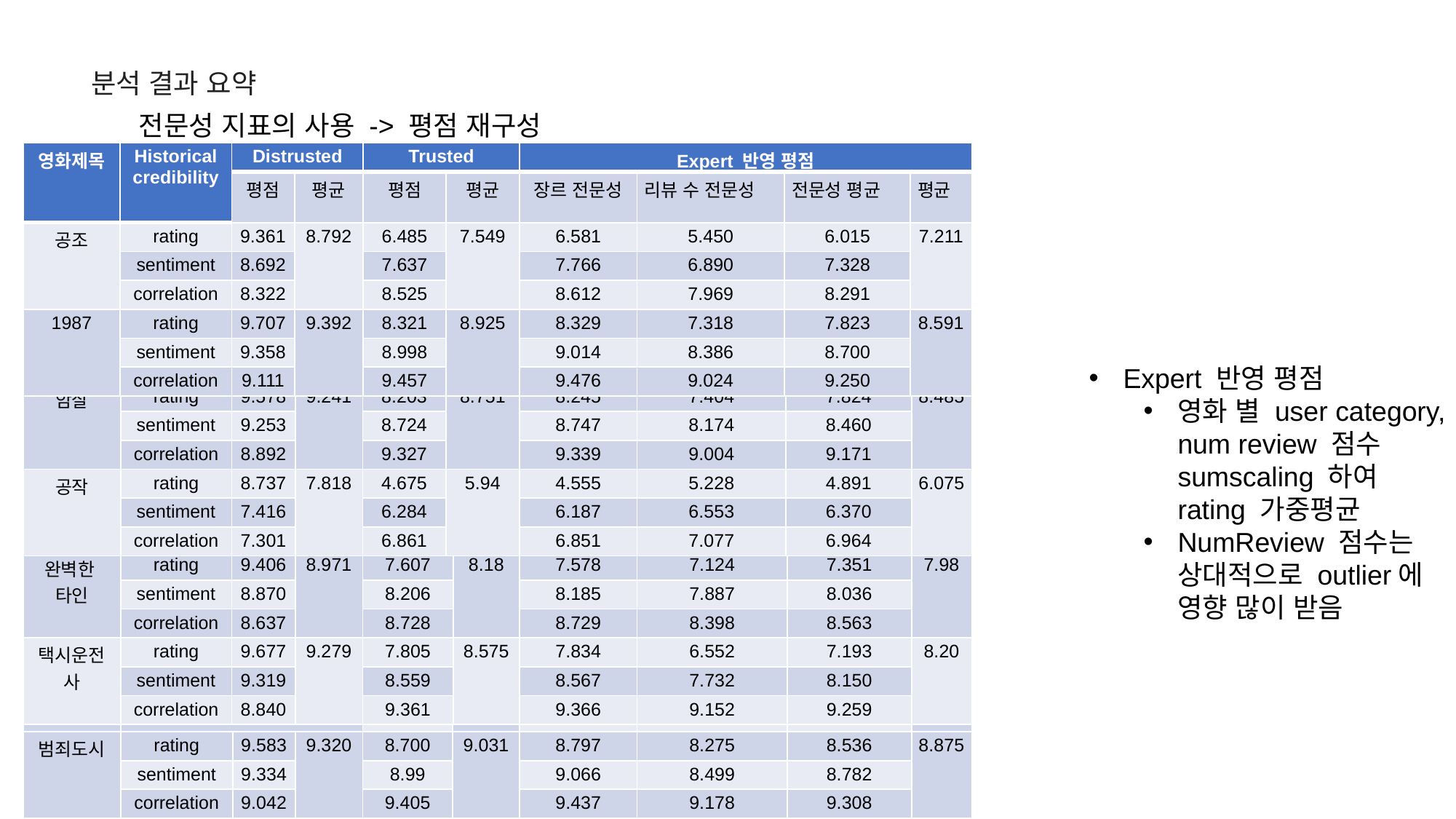

분석 결과 요약
전문성 지표의 사용 -> 평점 재구성
| 영화제목 | Historical credibility | Distrusted |  | Trusted |  | Expert 반영 평점 |  |  |  |
| --- | --- | --- | --- | --- | --- | --- | --- | --- | --- |
|  | Historical creddibility | 평점 | 평균 | 평점 | 평균 | 장르 전문성 | 리뷰 수 전문성 | 전문성 평균 | 평균 |
| 공조 | rating | 9.361 | 8.792 | 6.485 | 7.549 | 6.581 | 5.450 | 6.015 | 7.211 |
|  | sentiment | 8.692 |  | 7.637 |  | 7.766 | 6.890 | 7.328 |  |
|  | correlation | 8.322 |  | 8.525 |  | 8.612 | 7.969 | 8.291 |  |
| 1987 | rating | 9.707 | 9.392 | 8.321 | 8.925 | 8.329 | 7.318 | 7.823 | 8.591 |
|  | sentiment | 9.358 |  | 8.998 |  | 9.014 | 8.386 | 8.700 |  |
|  | correlation | 9.111 |  | 9.457 |  | 9.476 | 9.024 | 9.250 |  |
| 영화제목 | Untrust 평점 |  |  | Credibility 기반 평점 |  | Expert 반영 평점 |  |  |  |
| --- | --- | --- | --- | --- | --- | --- | --- | --- | --- |
| 암살 | rating | 9.578 | 9.241 | 8.203 | 8.751 | 8.245 | 7.404 | 7.824 | 8.485 |
|  | sentiment | 9.253 |  | 8.724 |  | 8.747 | 8.174 | 8.460 |  |
|  | correlation | 8.892 |  | 9.327 |  | 9.339 | 9.004 | 9.171 |  |
| 공작 | rating | 8.737 | 7.818 | 4.675 | 5.94 | 4.555 | 5.228 | 4.891 | 6.075 |
|  | sentiment | 7.416 |  | 6.284 |  | 6.187 | 6.553 | 6.370 |  |
|  | correlation | 7.301 |  | 6.861 |  | 6.851 | 7.077 | 6.964 |  |
Expert 반영 평점
영화 별 user category, num review 점수 sumscaling 하여 rating 가중평균
NumReview 점수는 상대적으로 outlier에 영향 많이 받음
| 영화제목 | Untrust 평점 |  |  | Credibility |  | Expert 반영 평점 |  |  |  |
| --- | --- | --- | --- | --- | --- | --- | --- | --- | --- |
| 완벽한 타인 | rating | 9.406 | 8.971 | 7.607 | 8.18 | 7.578 | 7.124 | 7.351 | 7.98 |
|  | sentiment | 8.870 |  | 8.206 |  | 8.185 | 7.887 | 8.036 |  |
|  | correlation | 8.637 |  | 8.728 |  | 8.729 | 8.398 | 8.563 |  |
| 택시운전사 | rating | 9.677 | 9.279 | 7.805 | 8.575 | 7.834 | 6.552 | 7.193 | 8.20 |
|  | sentiment | 9.319 |  | 8.559 |  | 8.567 | 7.732 | 8.150 |  |
|  | correlation | 8.840 |  | 9.361 |  | 9.366 | 9.152 | 9.259 |  |
| qj | Untrust 평점 |  |  | Credibility 기반 평점 |  | Expert 반영 평점 |  |  |  |
| --- | --- | --- | --- | --- | --- | --- | --- | --- | --- |
| 완벽한 타인 |  |  |  |  |  |  |  |  |  |
|  |  |  |  |  |  |  |  |  |  |
| 범죄도시 | rating | 9.583 | 9.320 | 8.700 | 9.031 | 8.797 | 8.275 | 8.536 | 8.875 |
|  | sentiment | 9.334 |  | 8.99 |  | 9.066 | 8.499 | 8.782 |  |
|  | correlation | 9.042 |  | 9.405 |  | 9.437 | 9.178 | 9.308 |  |